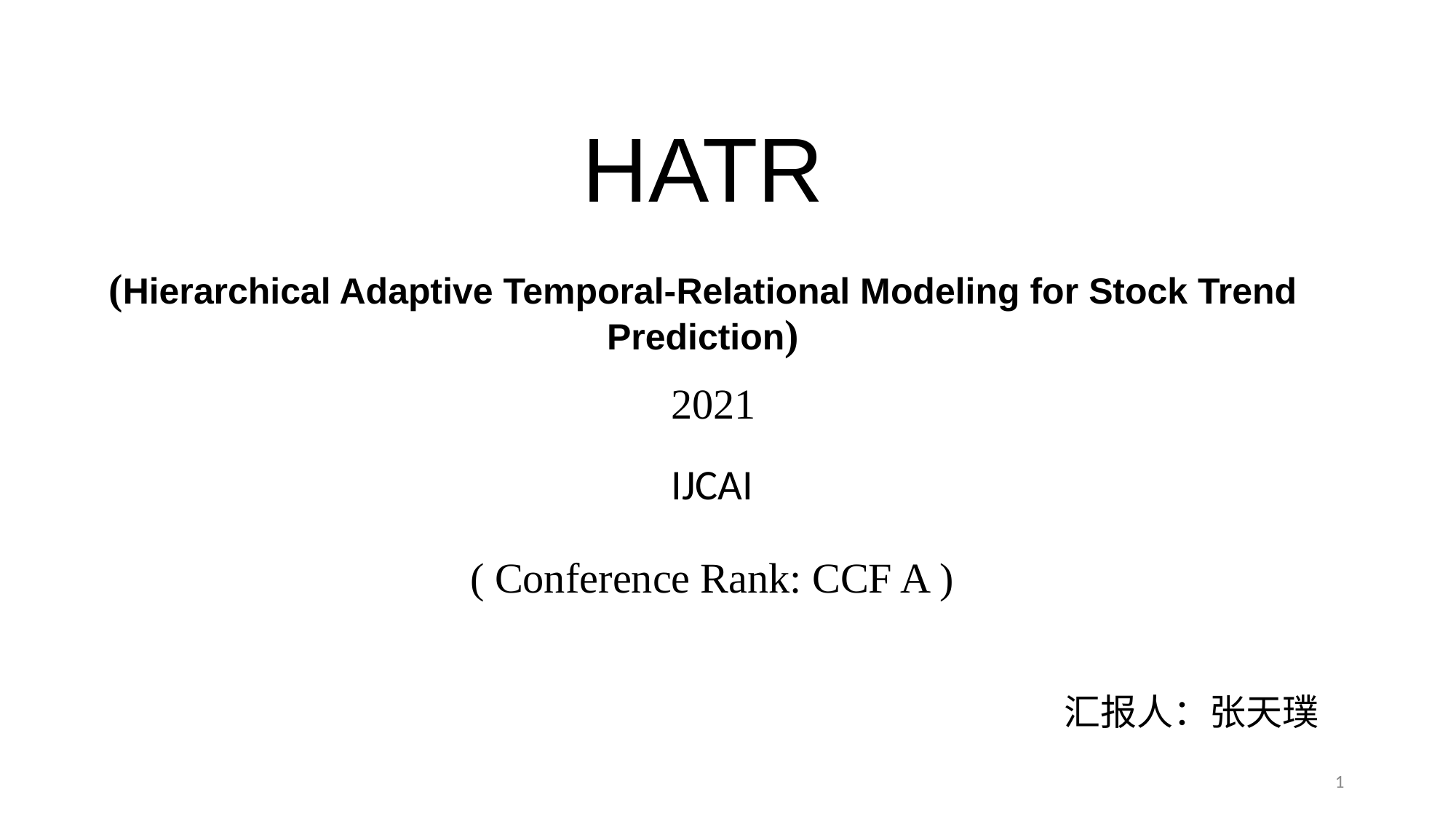

# HATR (Hierarchical Adaptive Temporal-Relational Modeling for Stock Trend Prediction)
2021
IJCAI
( Conference Rank: CCF A )
汇报人：张天璞
1